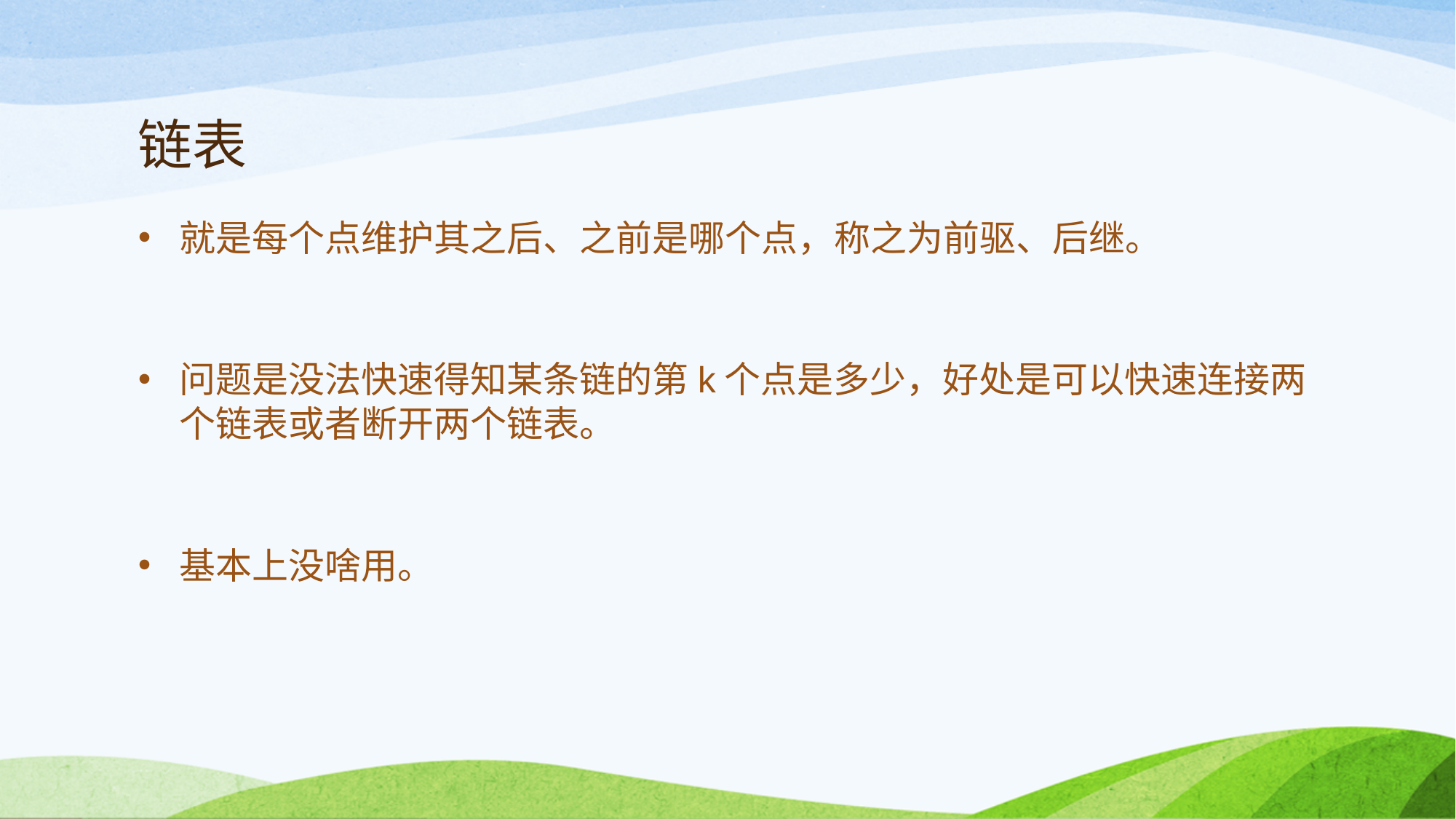

# 链表
就是每个点维护其之后、之前是哪个点，称之为前驱、后继。

问题是没法快速得知某条链的第k个点是多少，好处是可以快速连接两个链表或者断开两个链表。

基本上没啥用。